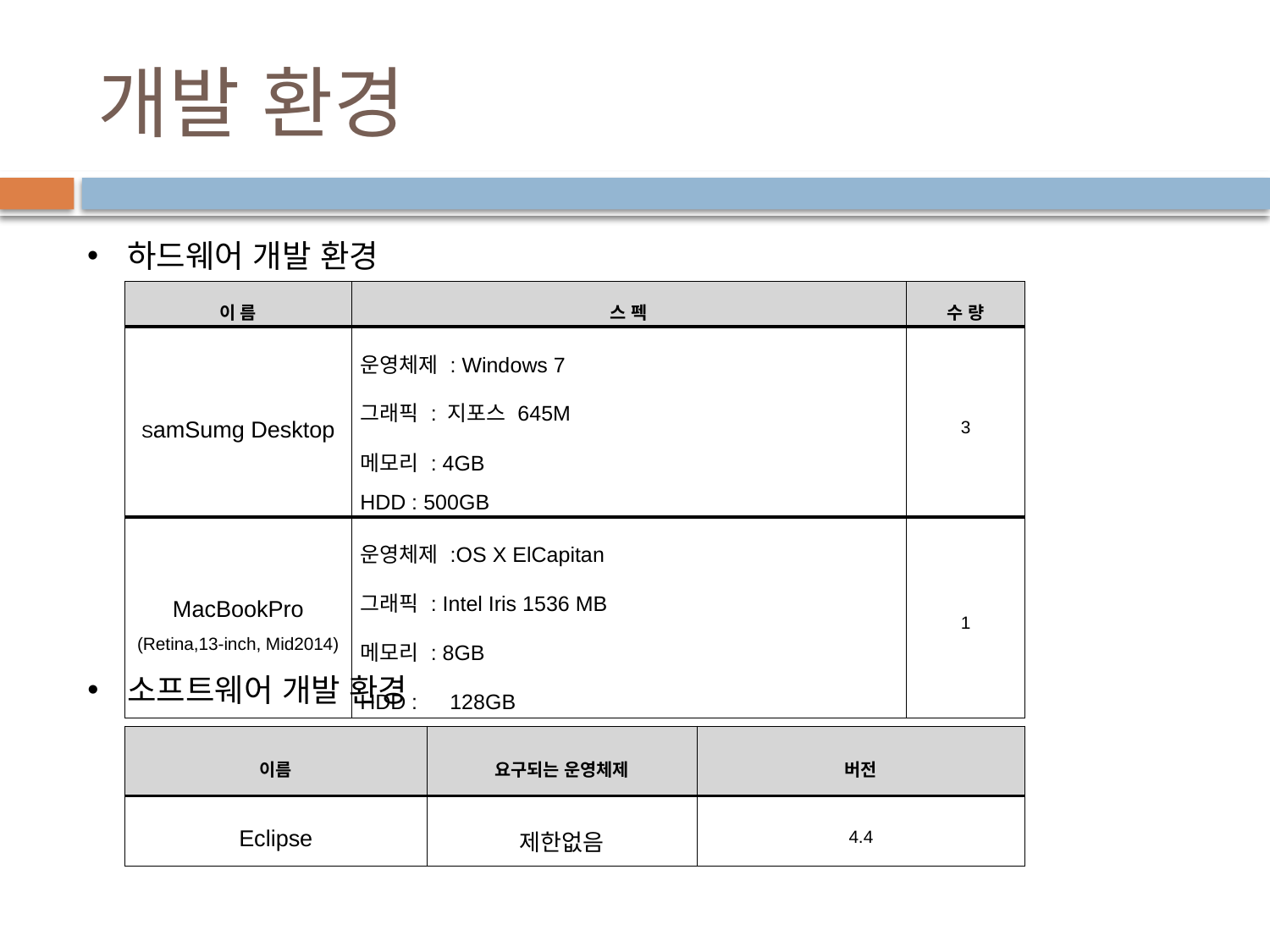

# 개발 환경
하드웨어 개발 환경
| 이 름 | 스 펙 | 수 량 |
| --- | --- | --- |
| SamSumg Desktop | 운영체제 : Windows 7 그래픽 : 지포스 645M 메모리 : 4GB HDD : 500GB | 3 |
| MacBookPro (Retina,13-inch, Mid2014) | 운영체제 :OS X ElCapitan 그래픽 : Intel Iris 1536 MB 메모리 : 8GB HDD :　128GB | 1 |

소프트웨어 개발 환경

| 이름 | 요구되는 운영체제 | 버전 |
| --- | --- | --- |
| Eclipse | 제한없음 | 4.4 |